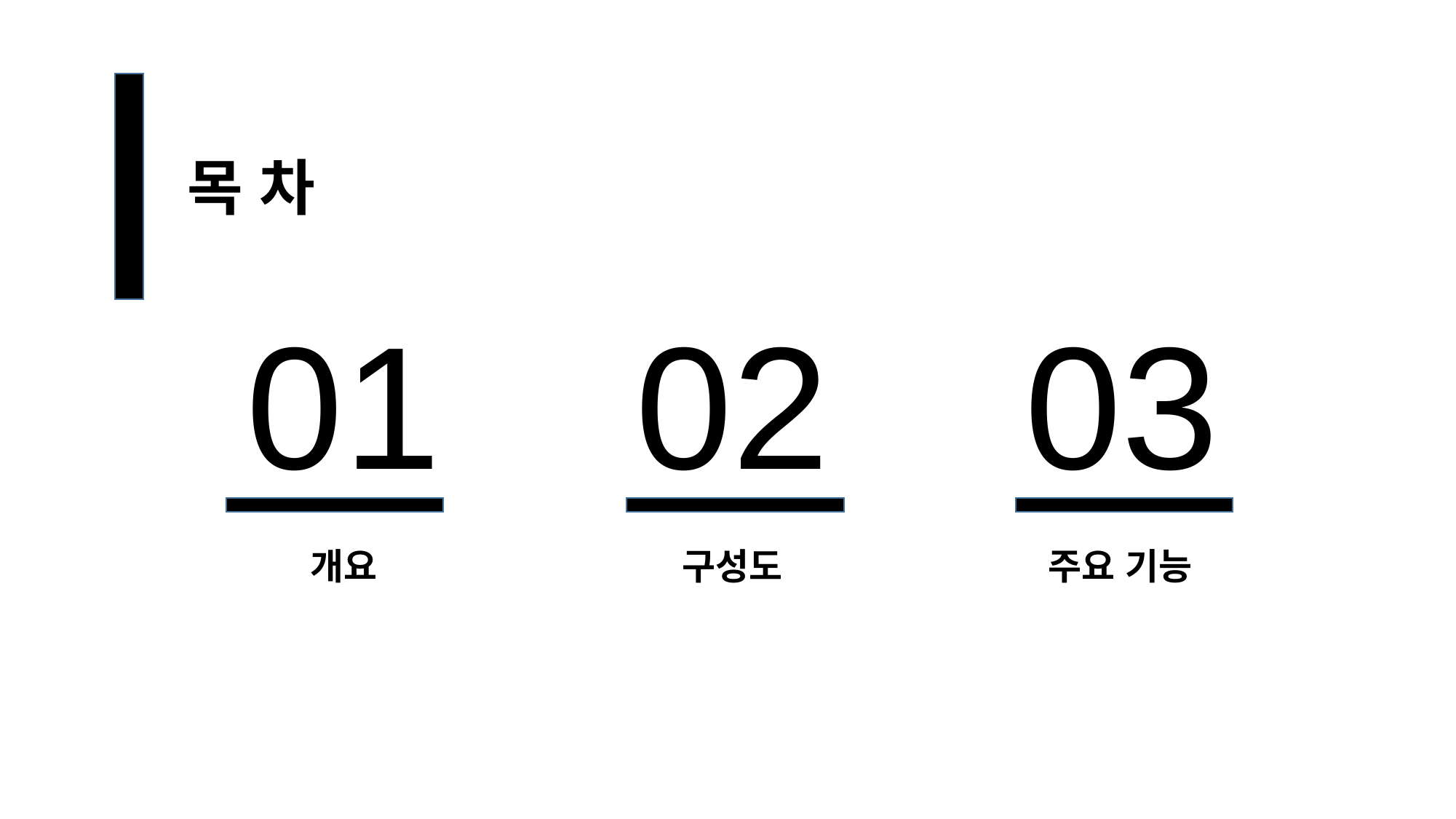

목 차
01
02
03

개요
구성도
주요 기능